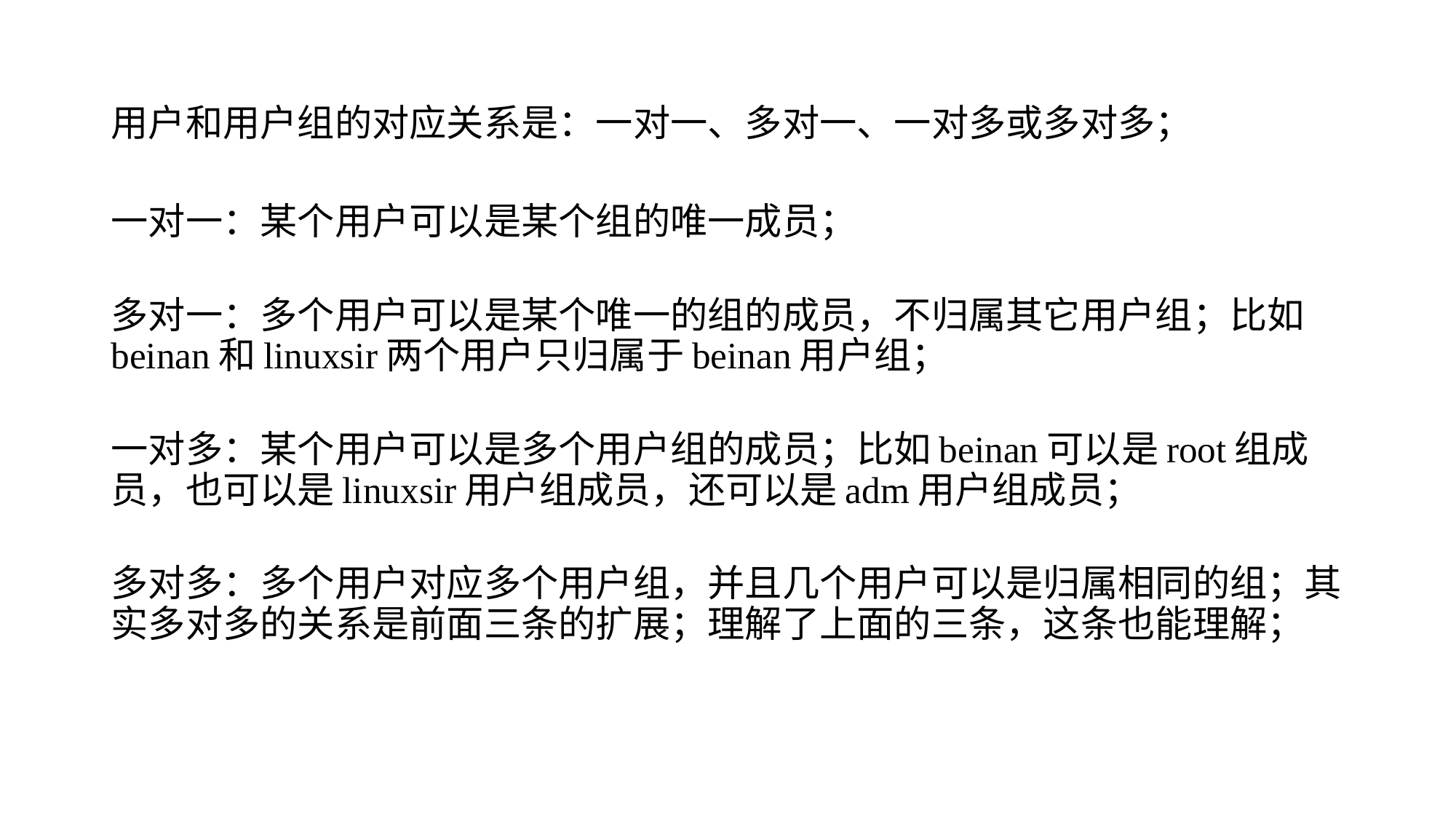

用户和用户组的对应关系是：一对一、多对一、一对多或多对多；
一对一：某个用户可以是某个组的唯一成员；
多对一：多个用户可以是某个唯一的组的成员，不归属其它用户组；比如beinan和linuxsir两个用户只归属于beinan用户组；
一对多：某个用户可以是多个用户组的成员；比如beinan可以是root组成员，也可以是linuxsir用户组成员，还可以是adm用户组成员；
多对多：多个用户对应多个用户组，并且几个用户可以是归属相同的组；其实多对多的关系是前面三条的扩展；理解了上面的三条，这条也能理解；